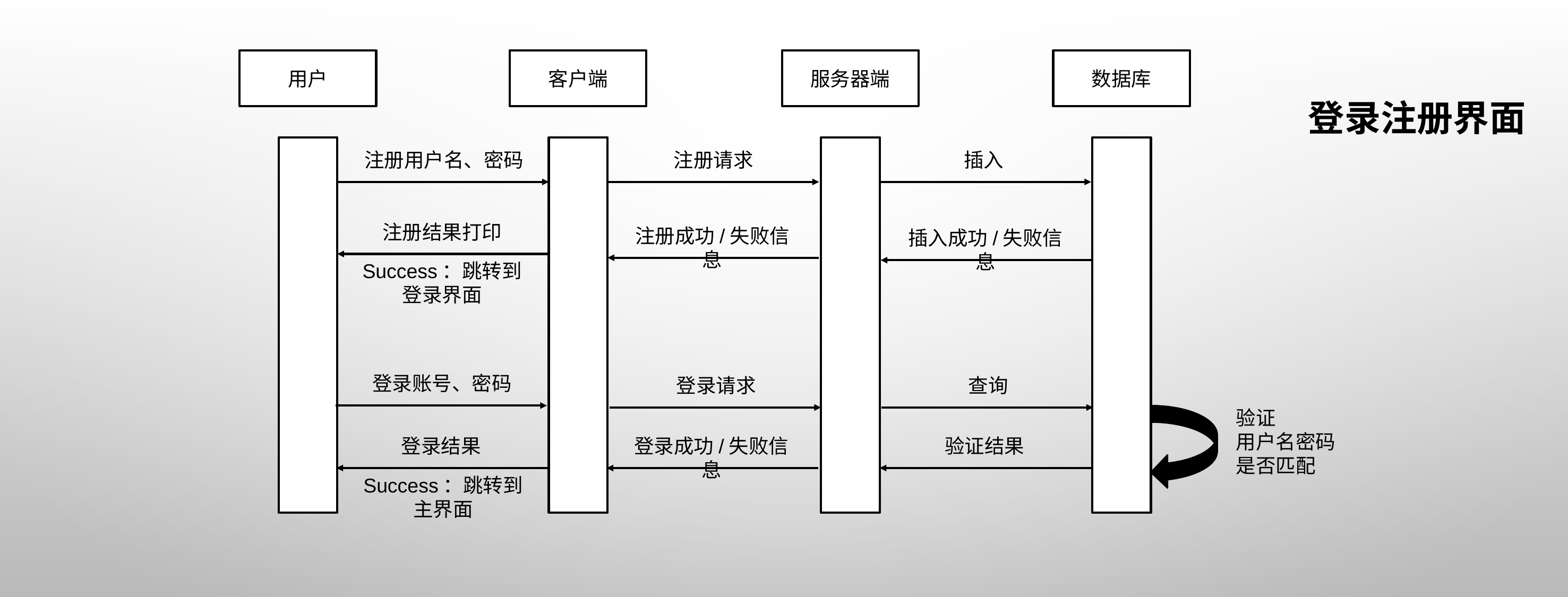

用户
客户端
服务器端
数据库
# 登录注册界面

注册用户名、密码
注册请求
插入
注册结果打印
注册成功/失败信息
插入成功/失败信息
Success：跳转到
登录界面
登录账号、密码
登录请求
查询
验证
用户名密码是否匹配

登录结果
验证结果
登录成功/失败信息
Success：跳转到
主界面